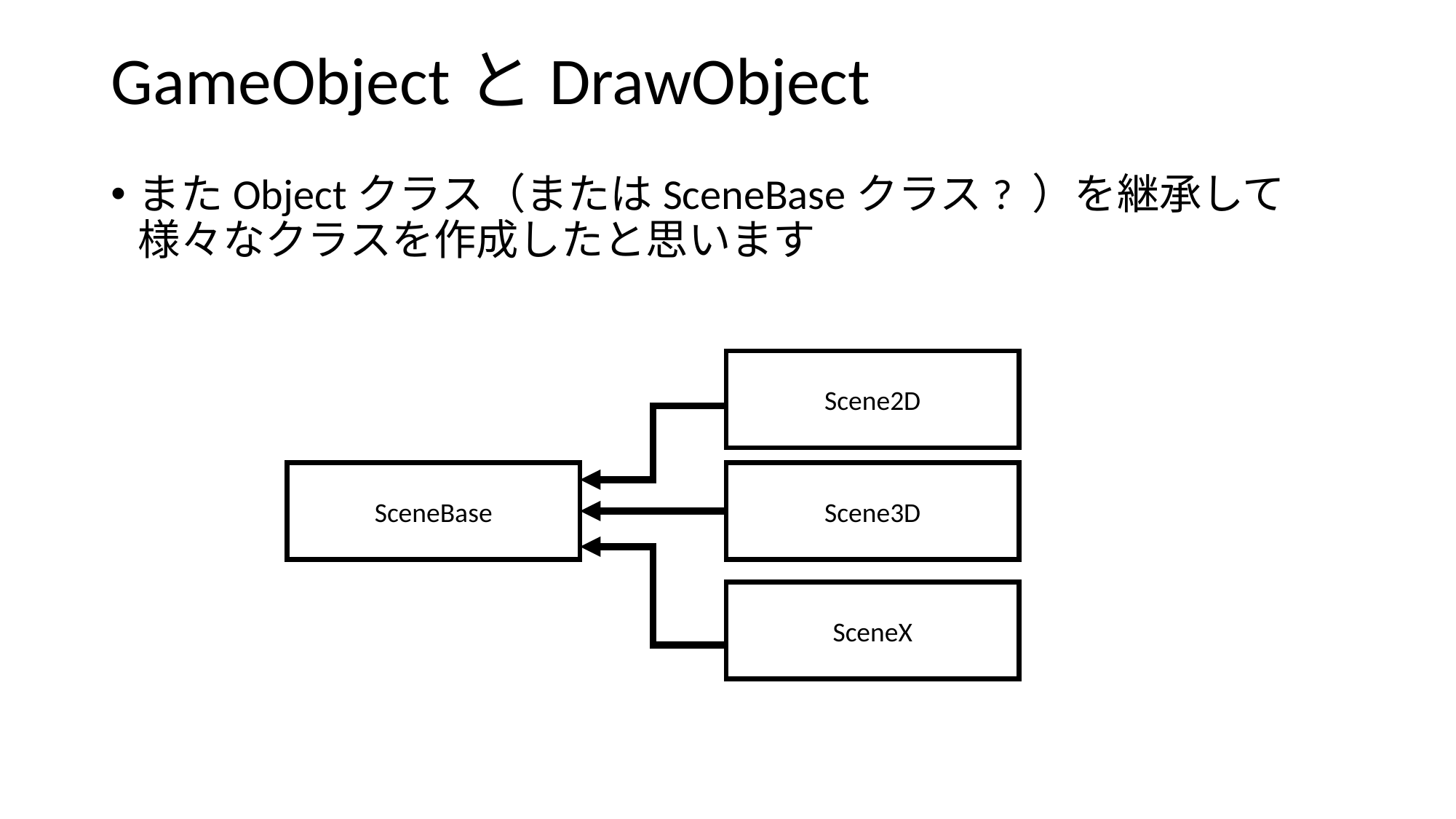

# GameObjectとDrawObject
またObjectクラス（またはSceneBaseクラス? ）を継承して様々なクラスを作成したと思います
Scene2D
SceneBase
Scene3D
SceneX